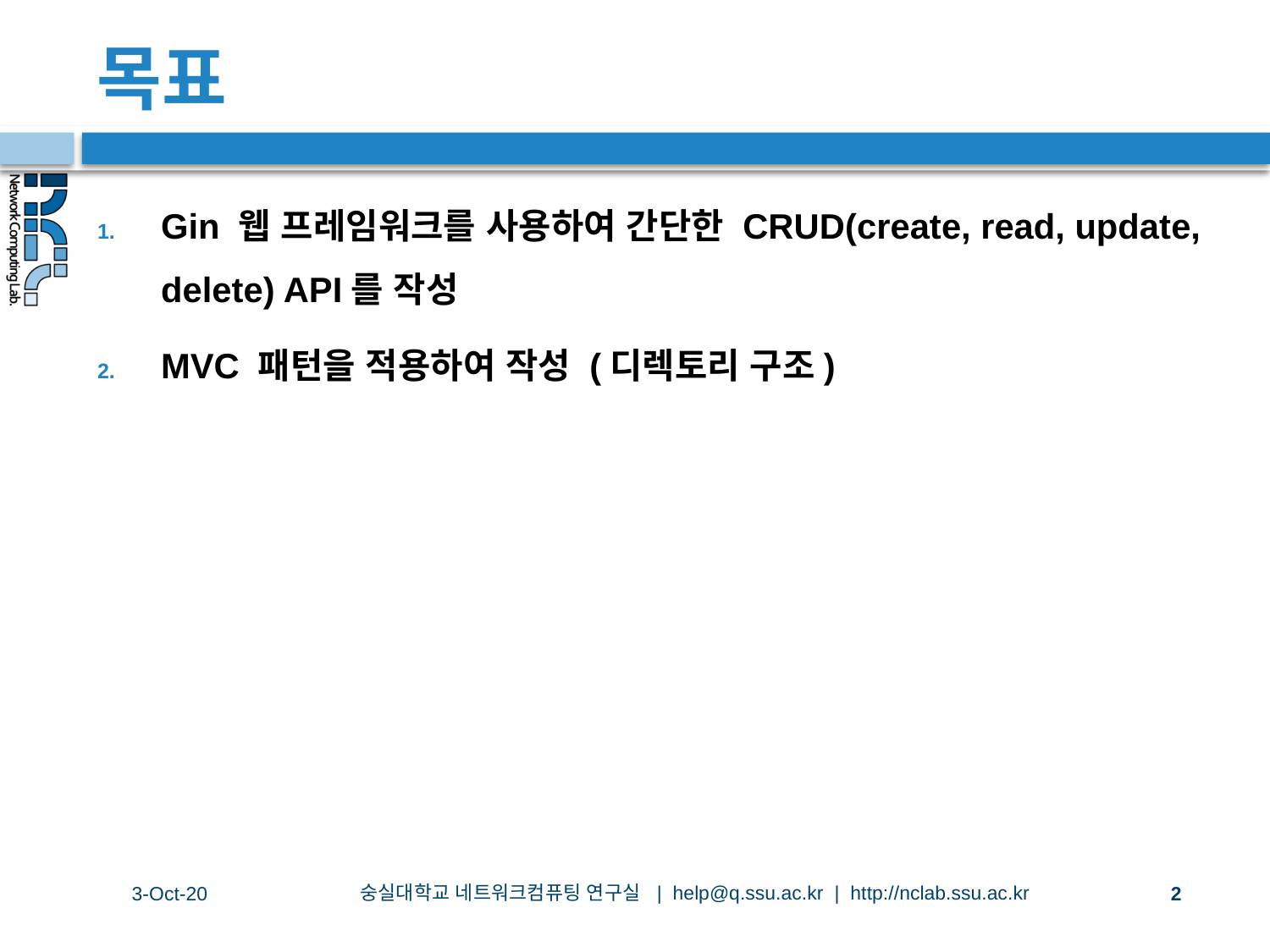

# 목표
Gin 웹 프레임워크를 사용하여 간단한 CRUD(create, read, update, delete) API를 작성
MVC 패턴을 적용하여 작성 (디렉토리 구조)
숭실대학교 네트워크컴퓨팅 연구실  |  help@q.ssu.ac.kr  |  http://nclab.ssu.ac.kr
3-Oct-20
2